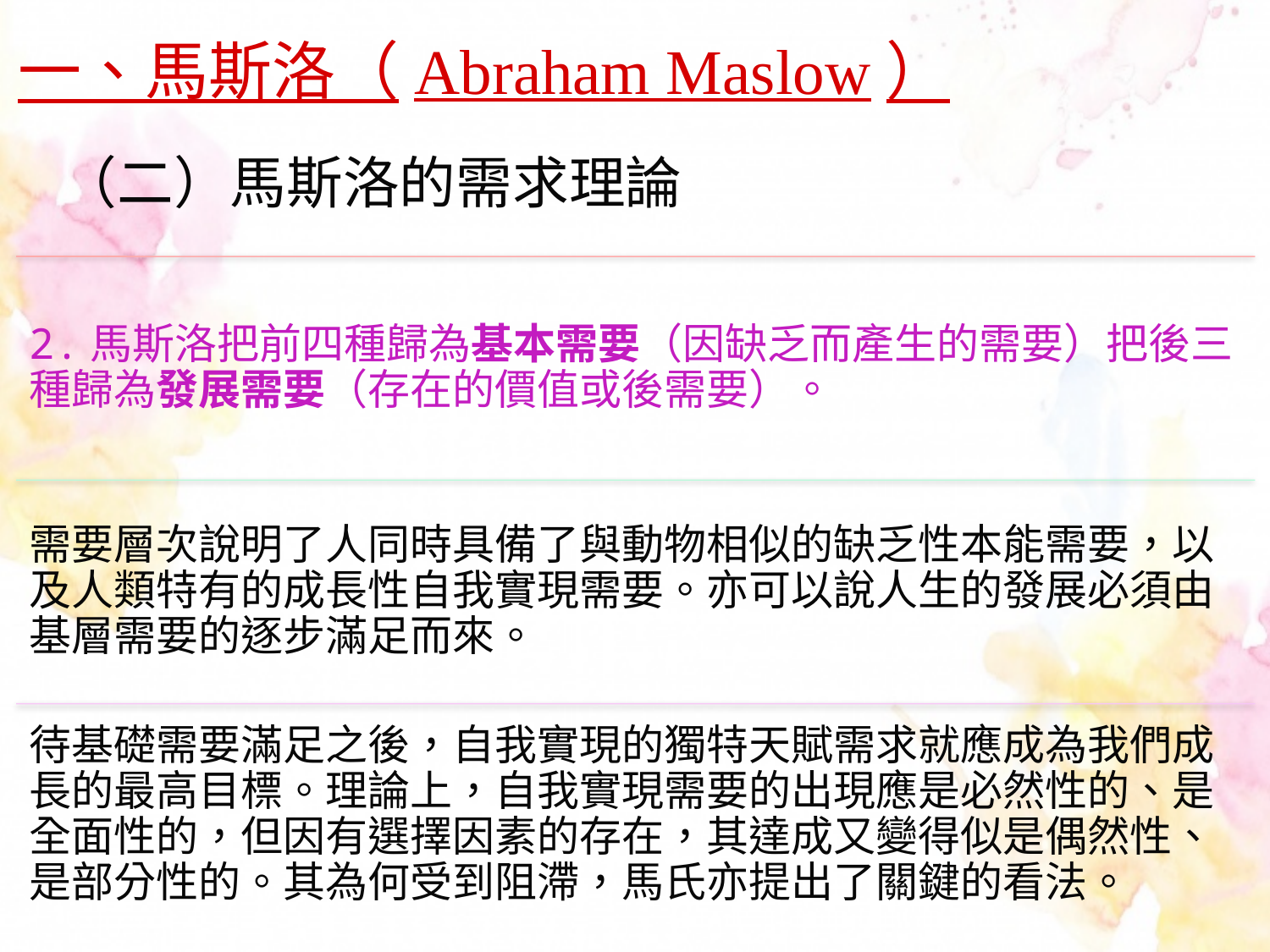

一、馬斯洛（Abraham Maslow）
（二）馬斯洛的需求理論
2.馬斯洛把前四種歸為基本需要（因缺乏而產生的需要）把後三種歸為發展需要（存在的價值或後需要）。
需要層次說明了人同時具備了與動物相似的缺乏性本能需要，以及人類特有的成長性自我實現需要。亦可以說人生的發展必須由基層需要的逐步滿足而來。
待基礎需要滿足之後，自我實現的獨特天賦需求就應成為我們成長的最高目標。理論上，自我實現需要的出現應是必然性的、是全面性的，但因有選擇因素的存在，其達成又變得似是偶然性、是部分性的。其為何受到阻滯，馬氏亦提出了關鍵的看法。